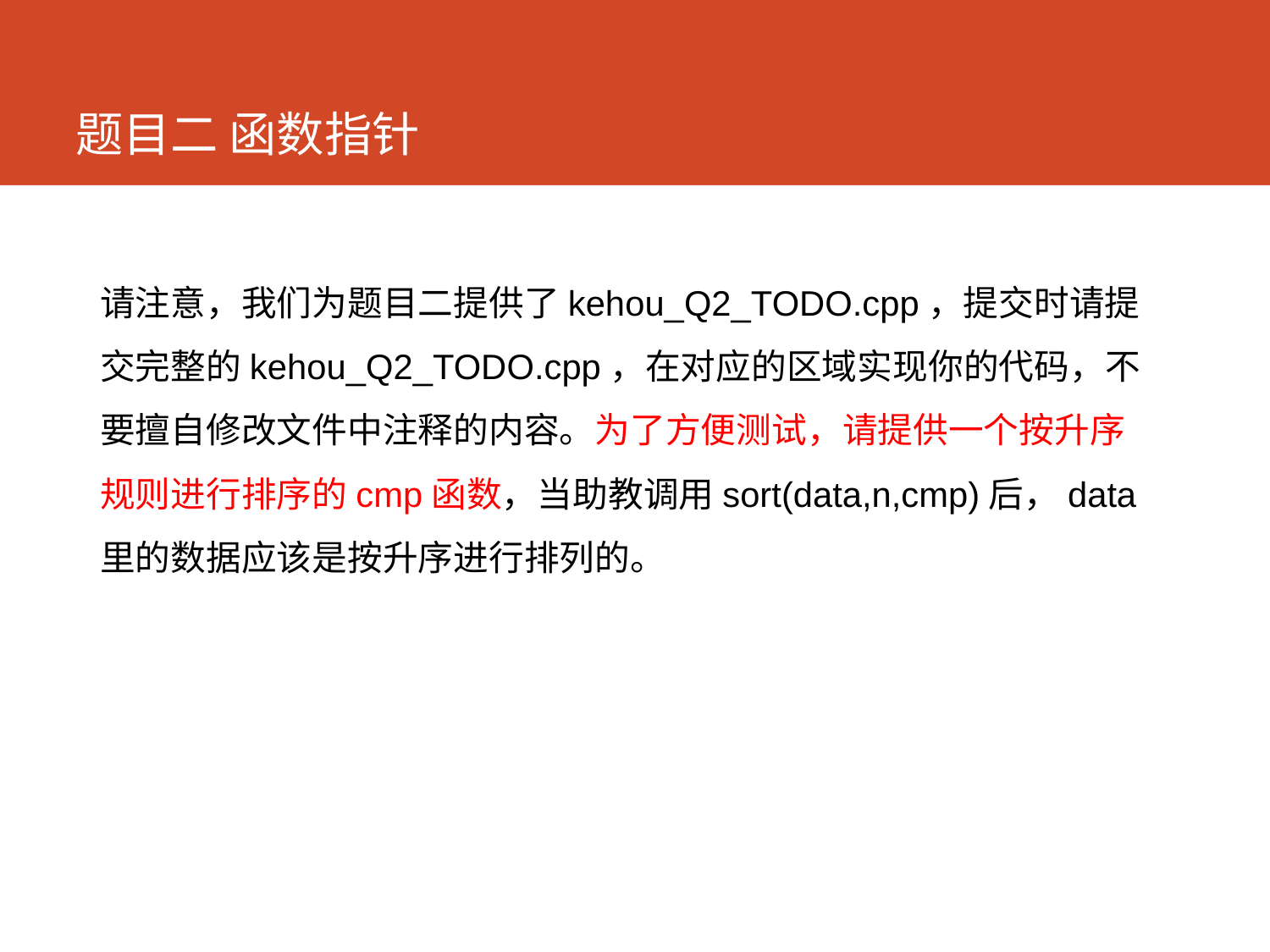

# 题目二 函数指针
请注意，我们为题目二提供了kehou_Q2_TODO.cpp，提交时请提交完整的kehou_Q2_TODO.cpp，在对应的区域实现你的代码，不要擅自修改文件中注释的内容。为了方便测试，请提供一个按升序规则进行排序的cmp函数，当助教调用sort(data,n,cmp)后，data里的数据应该是按升序进行排列的。